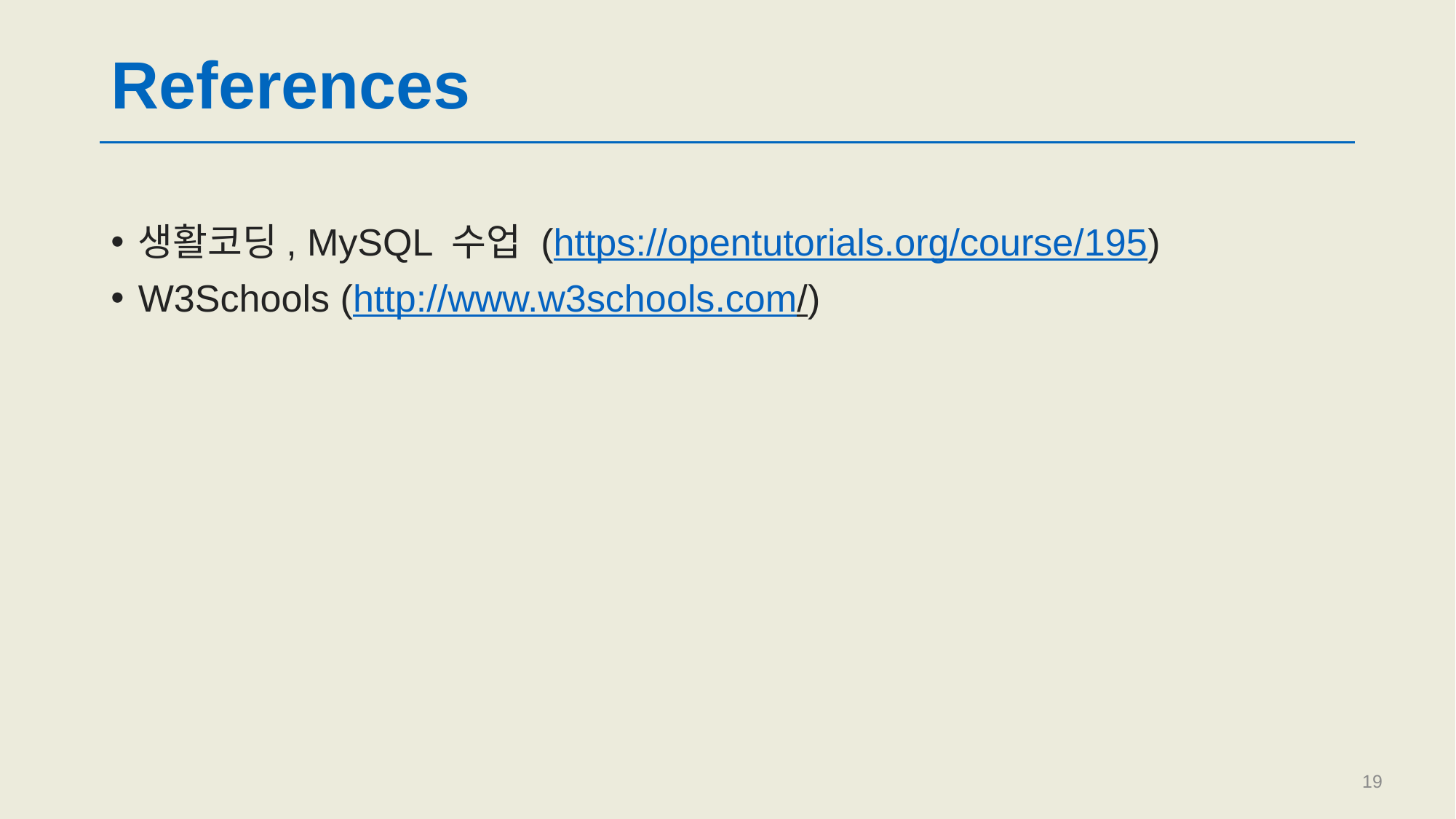

# References
생활코딩, MySQL 수업 (https://opentutorials.org/course/195)
W3Schools (http://www.w3schools.com/)

19